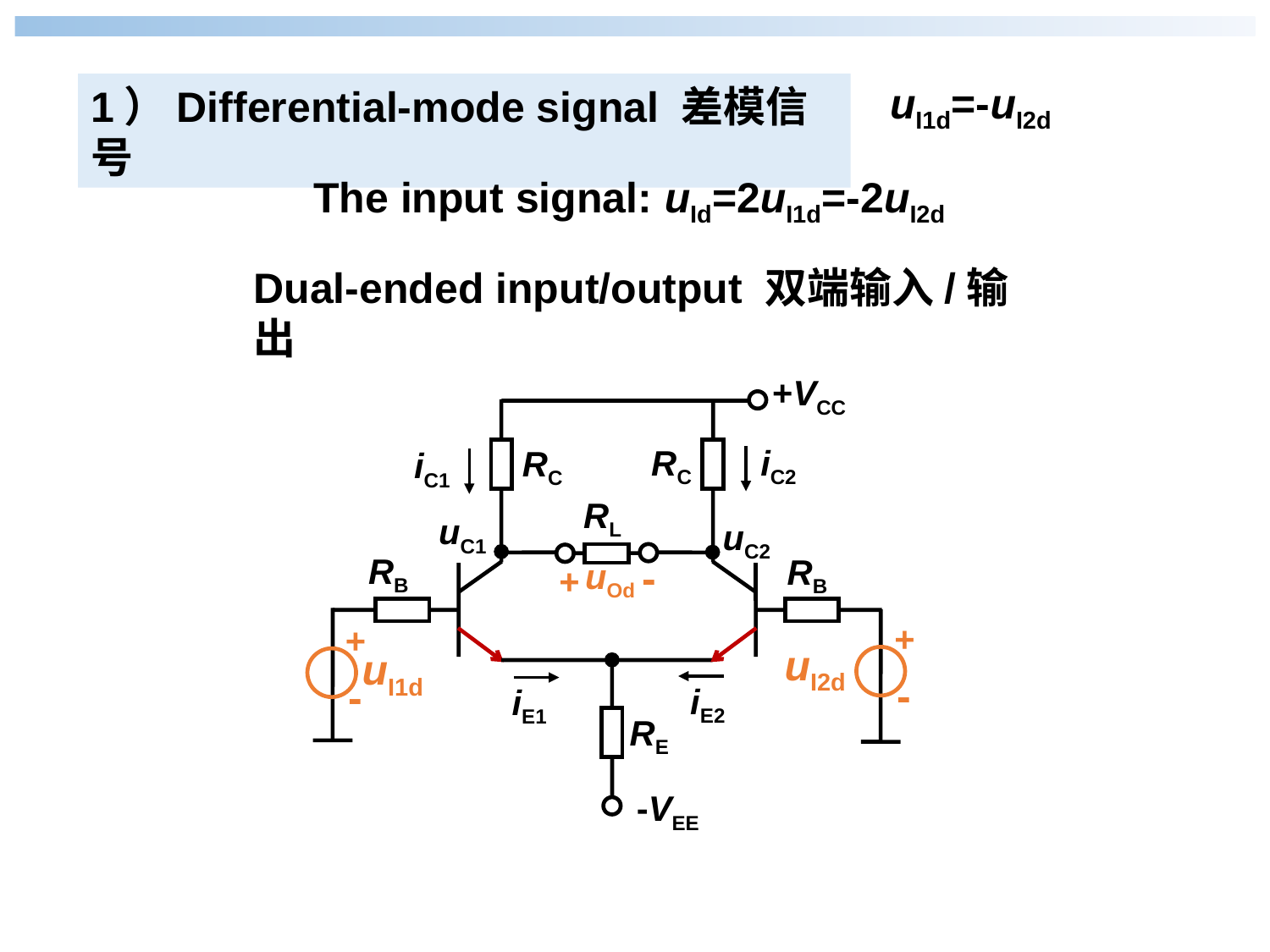

uI1d=-uI2d
1）Differential-mode signal 差模信号
The input signal: uId=2uI1d=-2uI2d
Dual-ended input/output 双端输入/输出
+VCC

RC

RB

RE

RC

RB

uOd
uI1d
-
+

+
+
uI2d

-
-

-VEE

iC2
iC1
iE2
iE1
uC1
uC2

RL